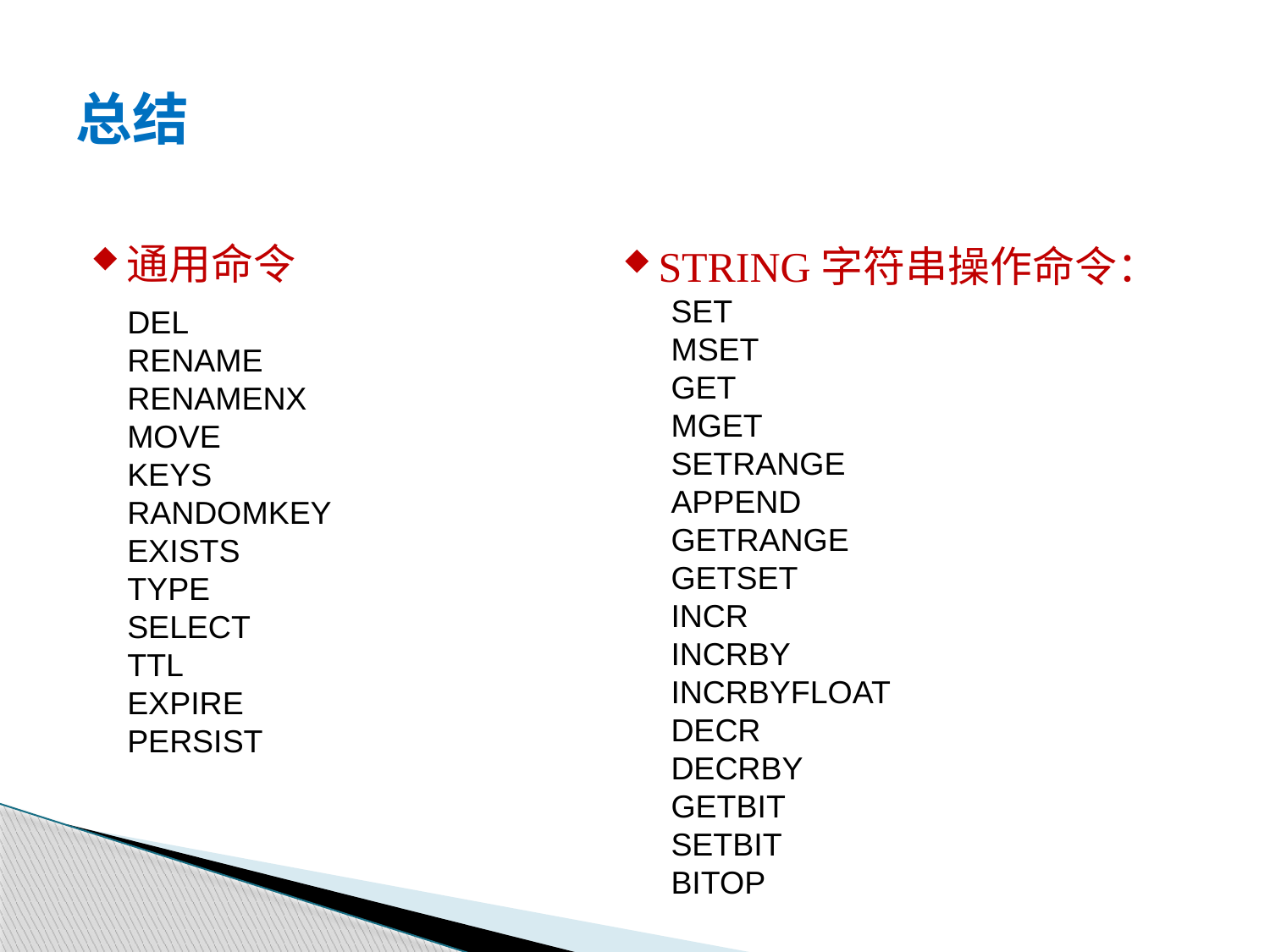

# 总结
通用命令

STRING字符串操作命令：
set
mset
get
mget
setrange
append
getrange
getset
incr
incrby
incrbyfloat
decr
decrby
getbit
setbit
bitop

del
rename
renamenx
move
keys
randomkey
exists
type
select
ttl
expire
persist